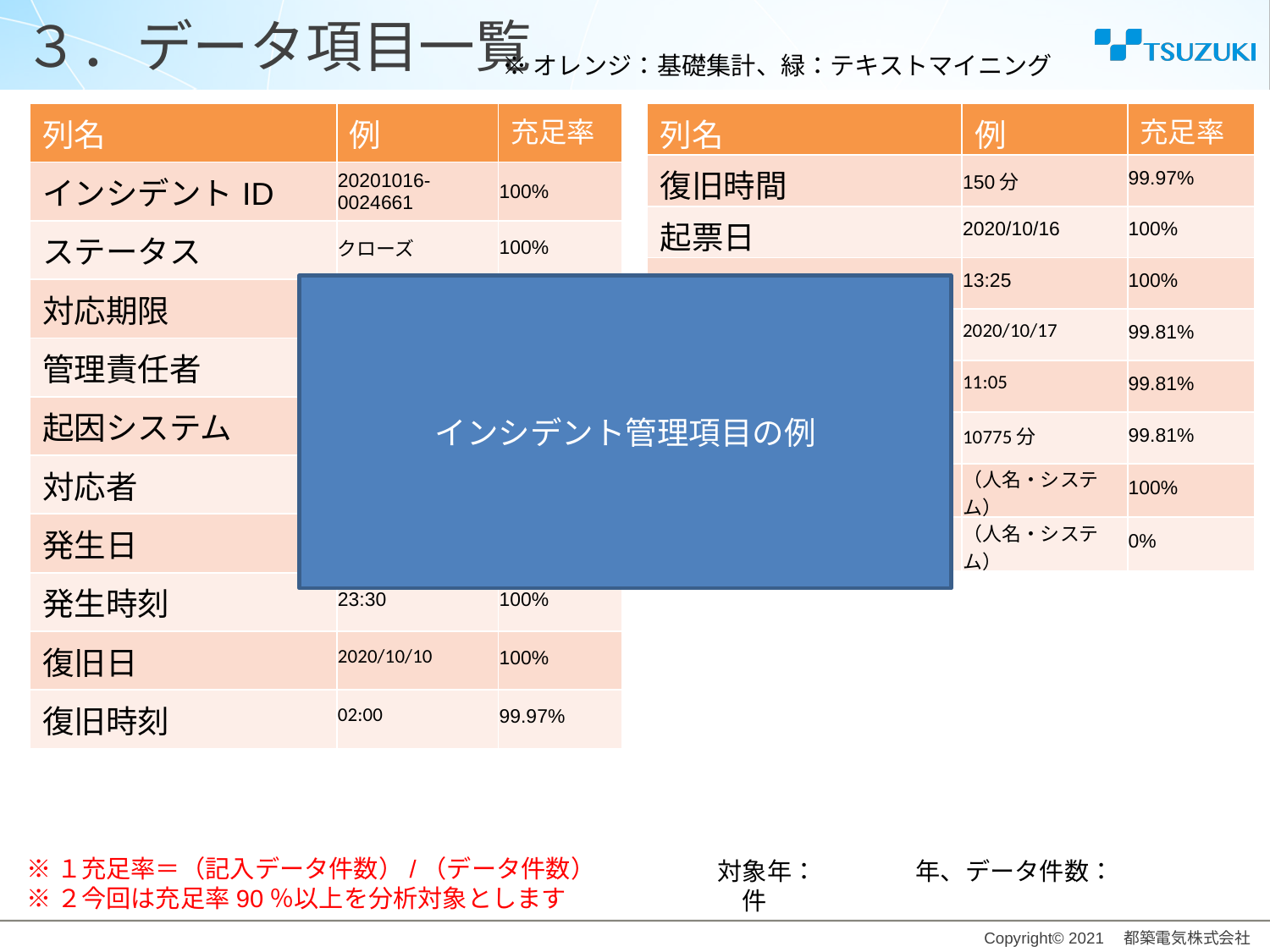

# ３．データ項目一覧
※オレンジ：基礎集計、緑：テキストマイニング
| 列名 | 例 | 充足率 |
| --- | --- | --- |
| インシデントID | 20201016-0024661 | 100% |
| ステータス | クローズ | 100% |
| 対応期限 | 2020/10/26 | 1.05％ |
| 管理責任者 | 部長 | 100% |
| 起因システム | その他システム | 99.82% |
| 対応者 | （人名） | 100% |
| 発生日 | 2020/10/09 | 100% |
| 発生時刻 | 23:30 | 100% |
| 復旧日 | 2020/10/10 | 100% |
| 復旧時刻 | 02:00 | 99.97% |
| 列名 | 例 | 充足率 |
| --- | --- | --- |
| 復旧時間 | 150分 | 99.97% |
| 起票日 | 2020/10/16 | 100% |
| 起票時刻 | 13:25 | 100% |
| 完了日 | 2020/10/17 | 99.81% |
| 完了時刻 | 11:05 | 99.81% |
| 対応時間 | 10775分 | 99.81% |
| 起票者 | （人名・システム） | 100% |
| 現在対応者 | （人名・システム） | 0% |
インシデント管理項目の例
※１充足率＝（記入データ件数）/（データ件数）
※２今回は充足率90％以上を分析対象とします
対象年：　　　　年、データ件数：　　　　　　件
Copyright© 2021　都築電気株式会社